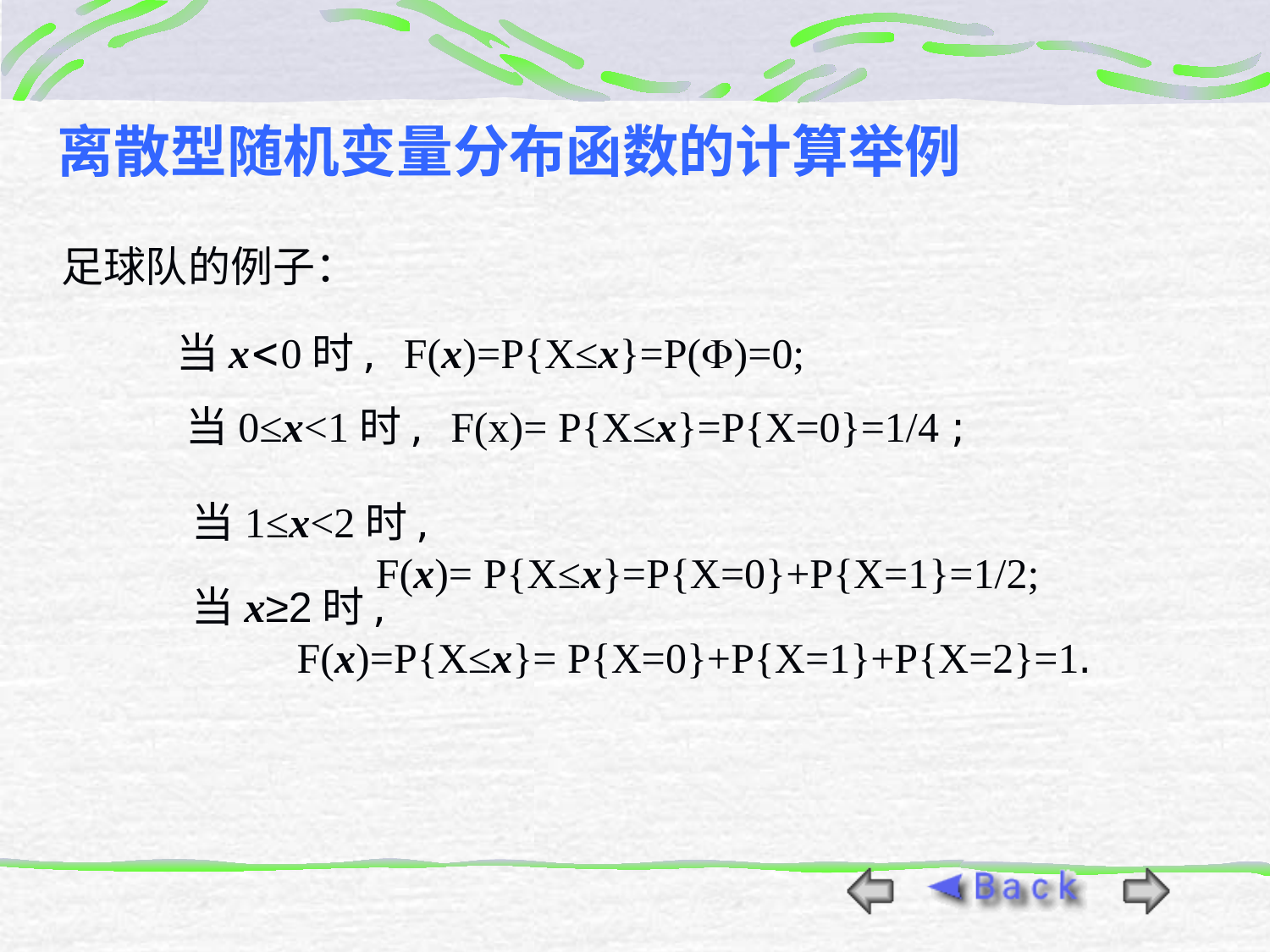

离散型随机变量分布函数的计算举例
足球队的例子：
当x<0时,  F(x)=P{X≤x}=P(Φ)=0;
当0≤x<1时,  F(x)= P{X≤x}=P{X=0}=1/4 ;
当1≤x<2时,
              F(x)= P{X≤x}=P{X=0}+P{X=1}=1/2;
当x≥2时,
        F(x)=P{X≤x}= P{X=0}+P{X=1}+P{X=2}=1.